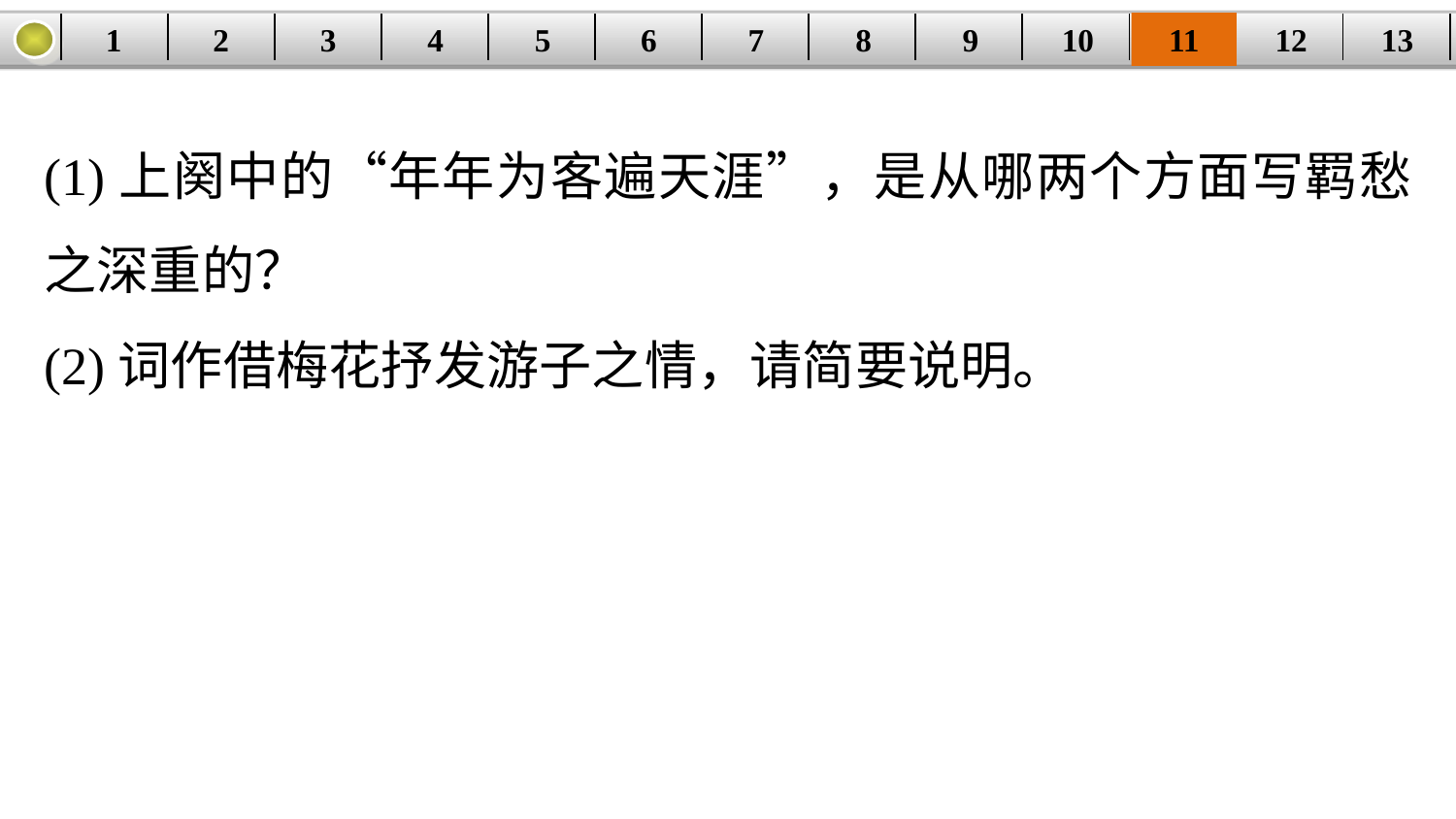

1
2
3
4
5
6
7
8
9
10
11
12
13
|  |  |  |  |  |  |  |  |  |  |  |  |  |
| --- | --- | --- | --- | --- | --- | --- | --- | --- | --- | --- | --- | --- |

(1)上阕中的“年年为客遍天涯”，是从哪两个方面写羁愁之深重的？
(2)词作借梅花抒发游子之情，请简要说明。